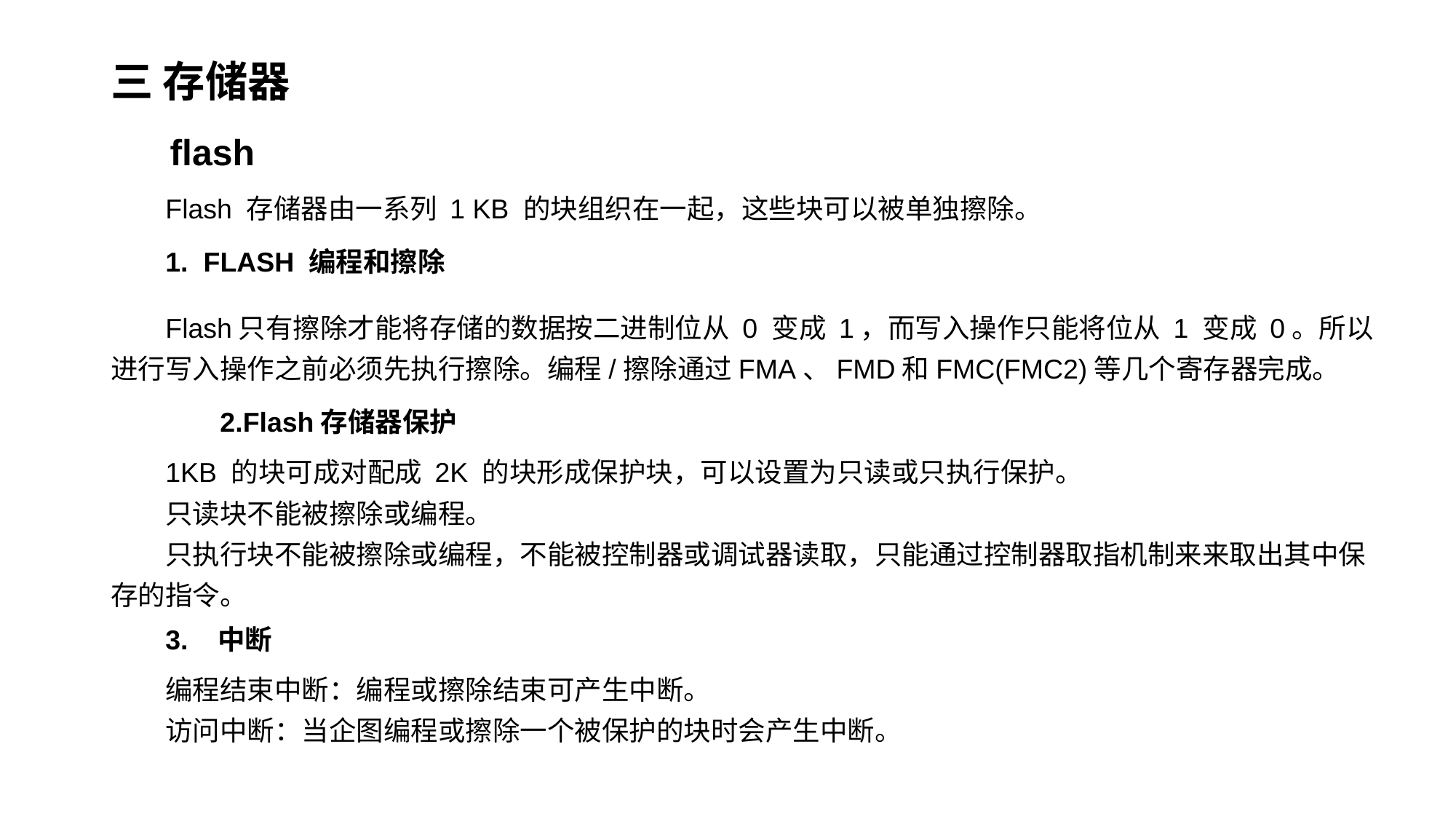

# 三 存储器
flash
Flash 存储器由一系列 1 KB 的块组织在一起，这些块可以被单独擦除。
1.  FLASH 编程和擦除
Flash只有擦除才能将存储的数据按二进制位从 0 变成 1，而写入操作只能将位从 1 变成 0。所以进行写入操作之前必须先执行擦除。编程/擦除通过FMA、FMD和FMC(FMC2)等几个寄存器完成。
Flash存储器保护
1KB 的块可成对配成 2K 的块形成保护块，可以设置为只读或只执行保护。
只读块不能被擦除或编程。
只执行块不能被擦除或编程，不能被控制器或调试器读取，只能通过控制器取指机制来来取出其中保存的指令。
3.   中断
编程结束中断：编程或擦除结束可产生中断。
访问中断：当企图编程或擦除一个被保护的块时会产生中断。